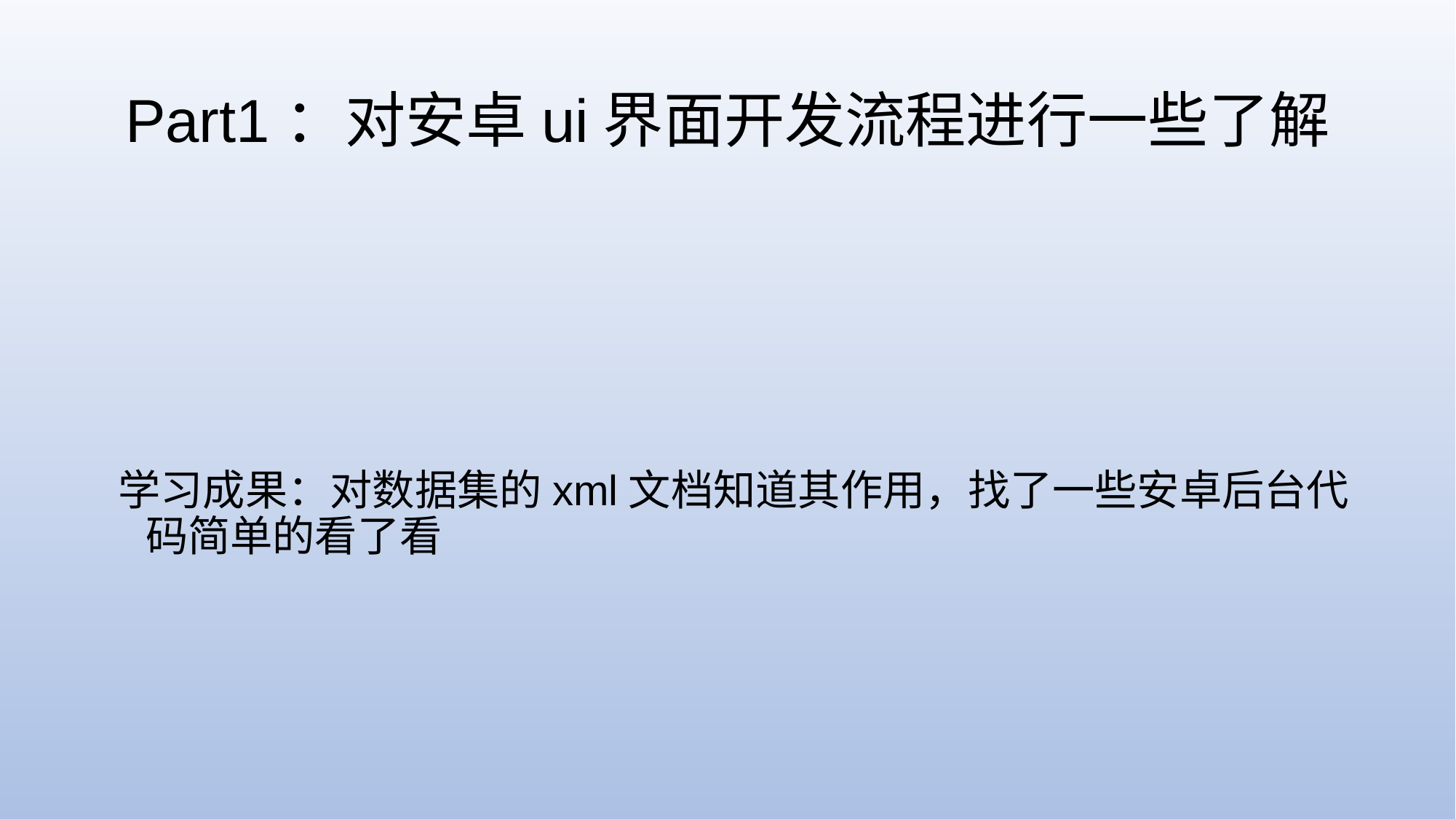

# Part1：对安卓ui界面开发流程进行一些了解
学习成果：对数据集的xml文档知道其作用，找了一些安卓后台代码简单的看了看